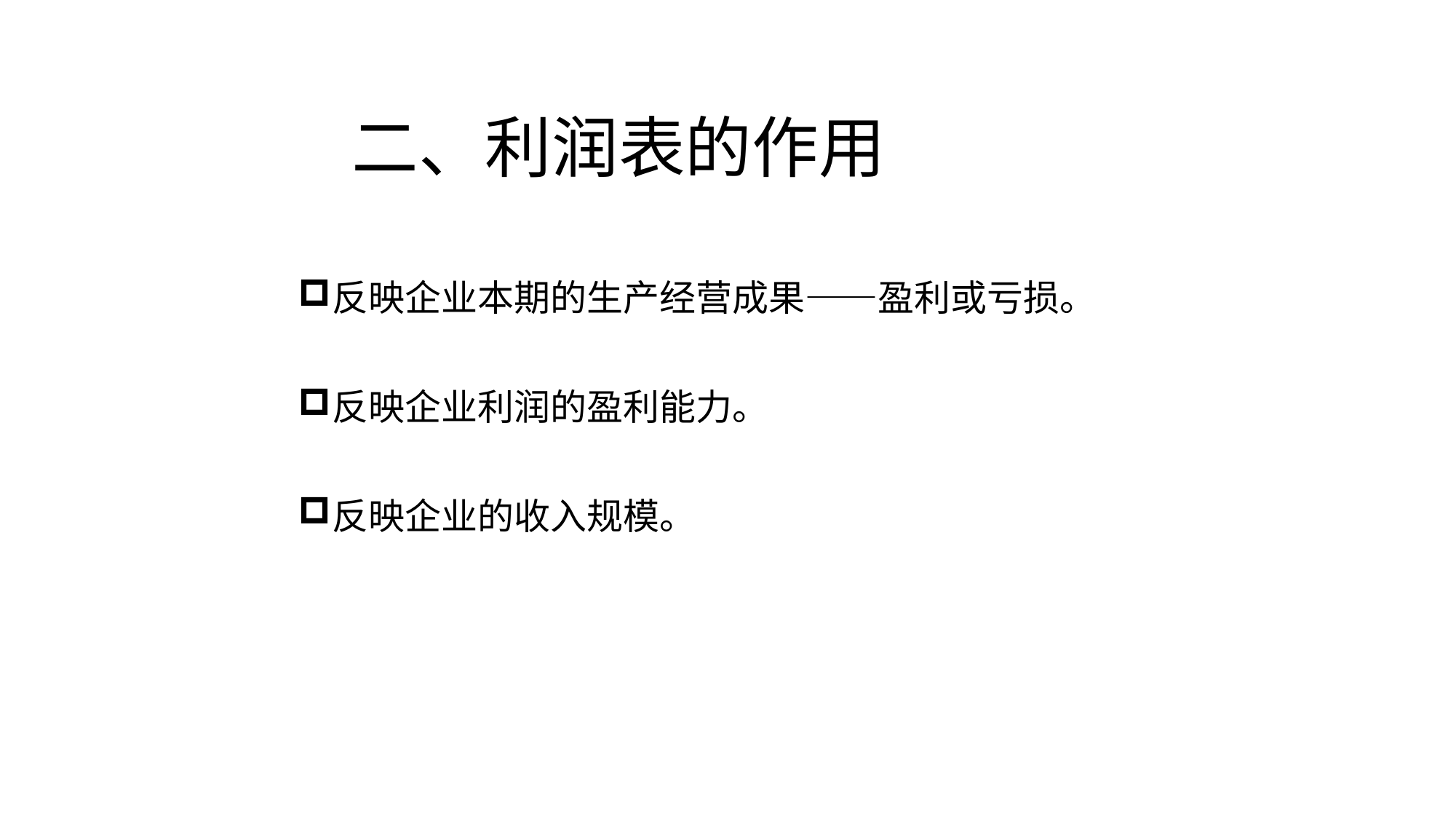

# 二、利润表的作用
反映企业本期的生产经营成果——盈利或亏损。

反映企业利润的盈利能力。

反映企业的收入规模。